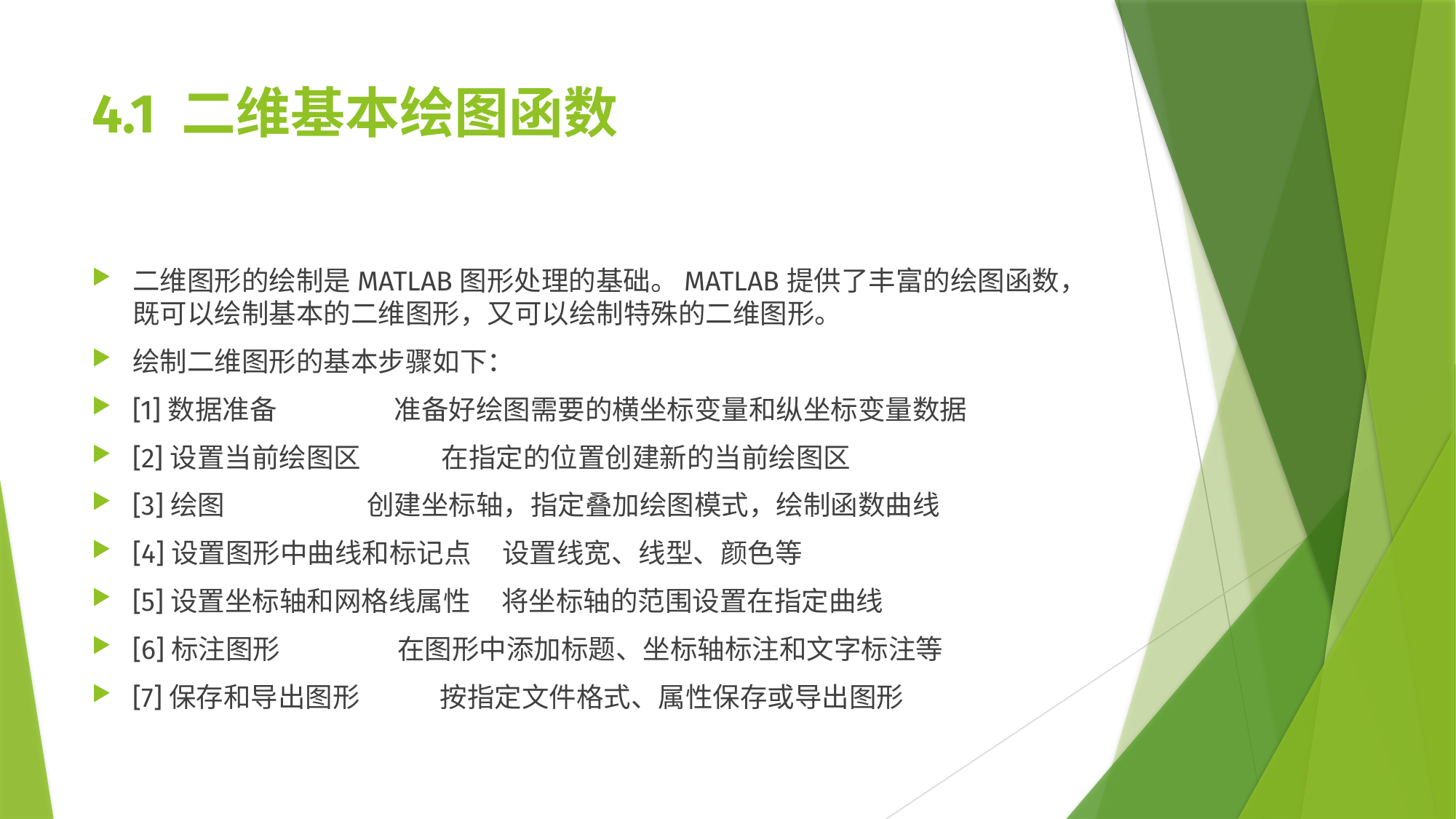

# 4.1 二维基本绘图函数
二维图形的绘制是MATLAB图形处理的基础。MATLAB提供了丰富的绘图函数，既可以绘制基本的二维图形，又可以绘制特殊的二维图形。
绘制二维图形的基本步骤如下：
[1]数据准备                   准备好绘图需要的横坐标变量和纵坐标变量数据
[2]设置当前绘图区             在指定的位置创建新的当前绘图区
[3]绘图                       创建坐标轴，指定叠加绘图模式，绘制函数曲线
[4]设置图形中曲线和标记点     设置线宽、线型、颜色等
[5]设置坐标轴和网格线属性     将坐标轴的范围设置在指定曲线
[6]标注图形                   在图形中添加标题、坐标轴标注和文字标注等
[7]保存和导出图形             按指定文件格式、属性保存或导出图形